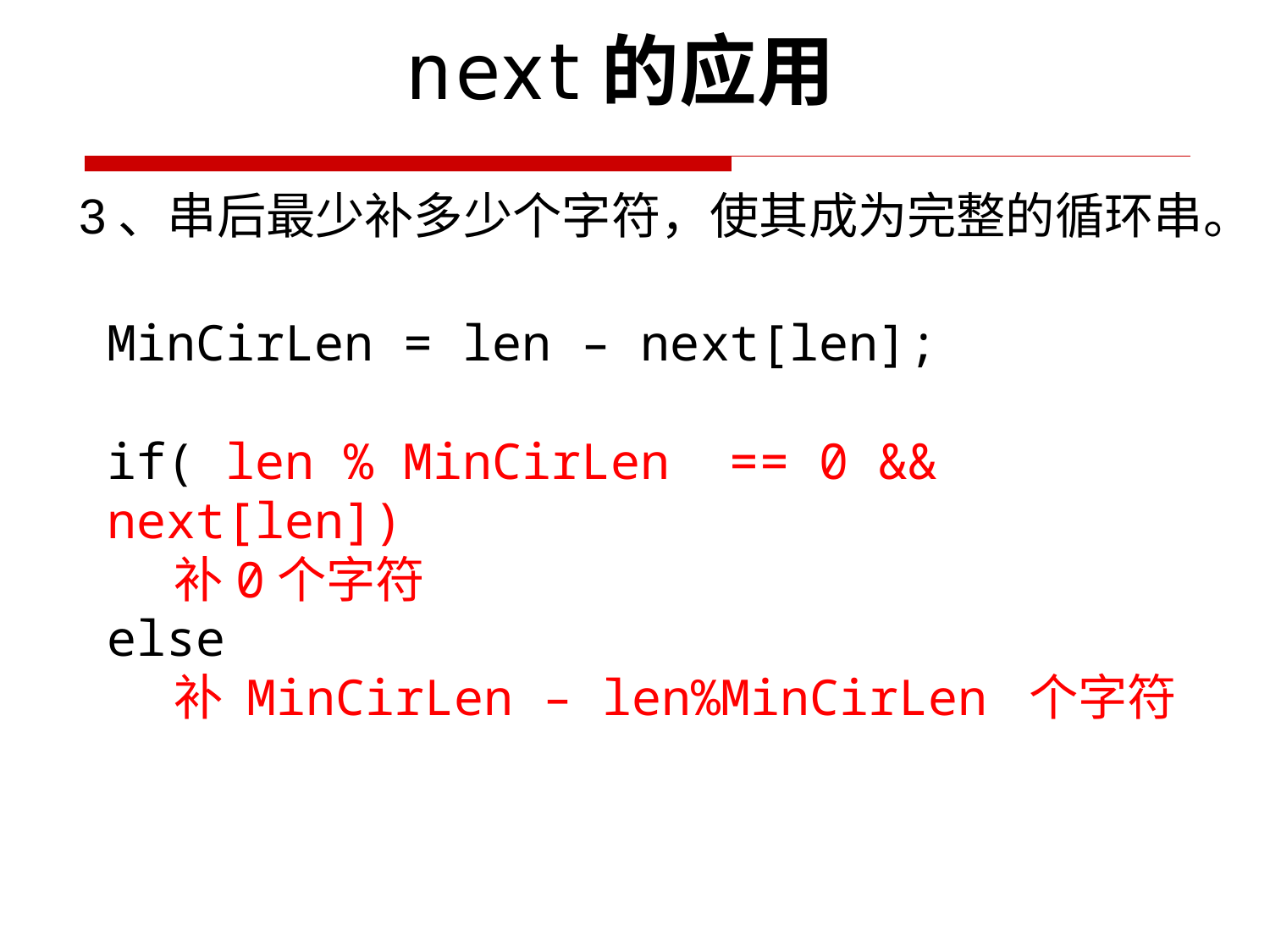

next的应用
3、串后最少补多少个字符，使其成为完整的循环串。
MinCirLen = len – next[len];

if( len % MinCirLen  == 0 && next[len])
     补0个字符
else
     补 MinCirLen – len%MinCirLen 个字符